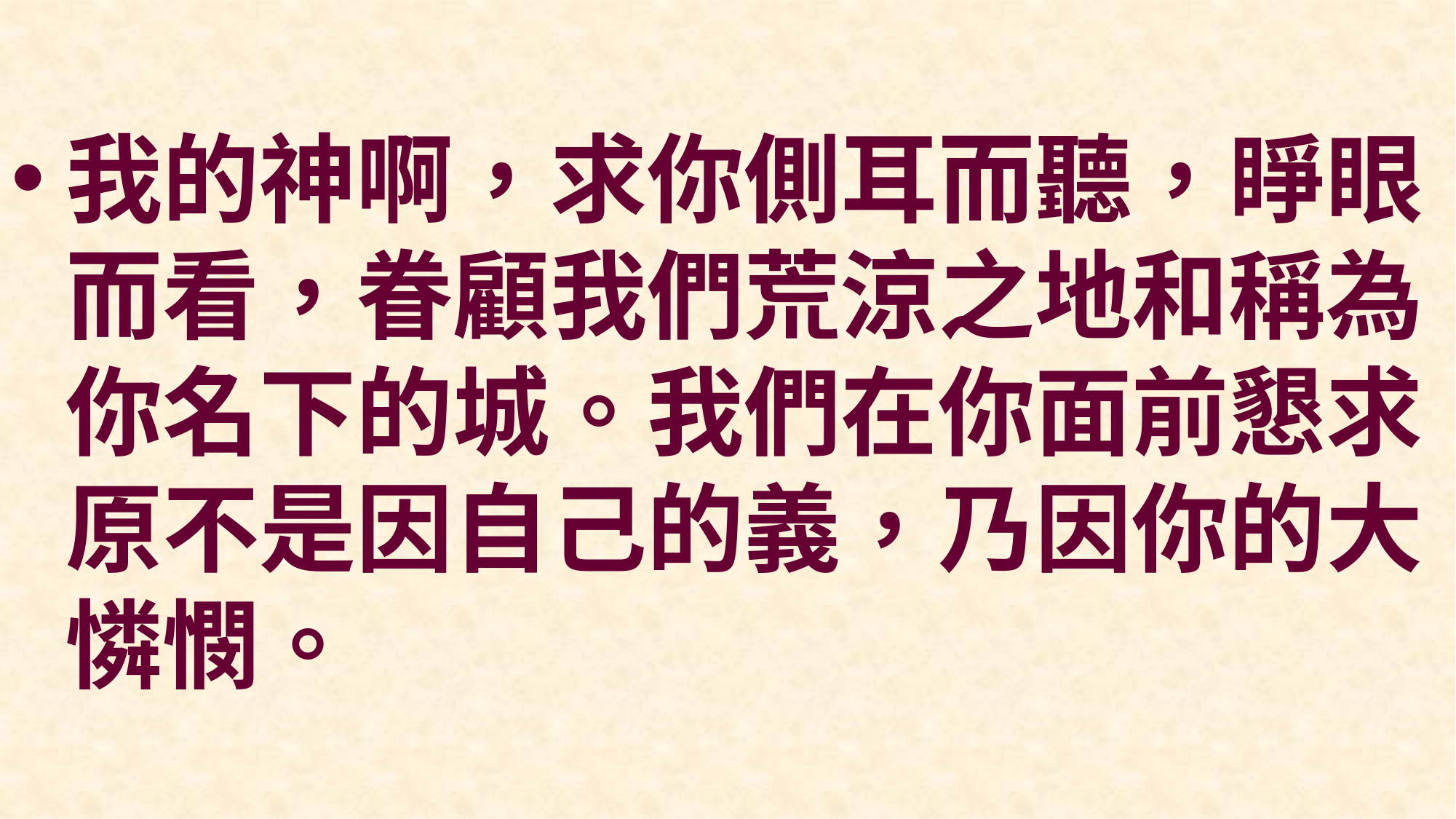

我的神啊，求你側耳而聽，睜眼而看，眷顧我們荒涼之地和稱為你名下的城。我們在你面前懇求，原不是因自己的義，乃因你的大憐憫。